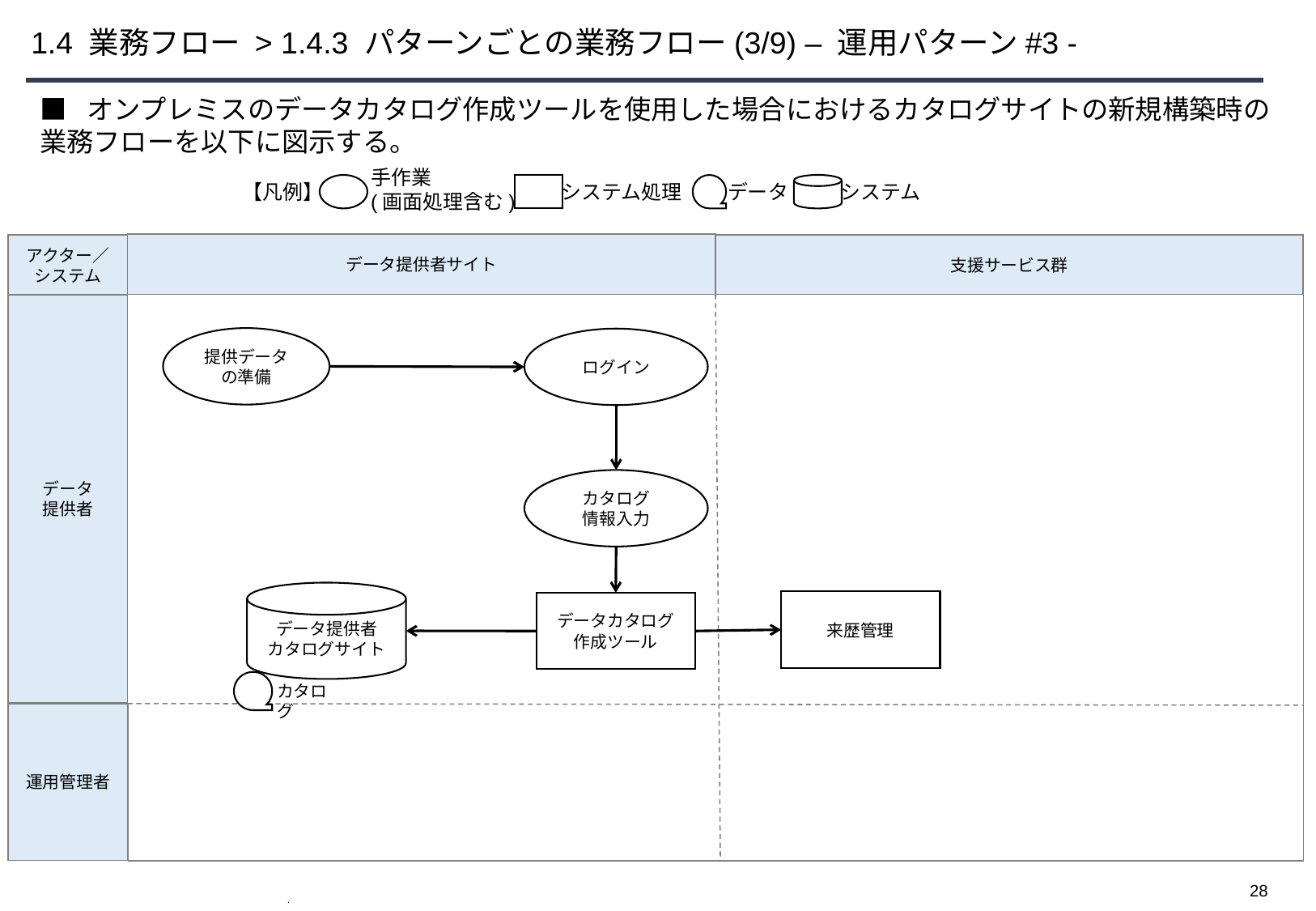

# 1.4 業務フロー > 1.4.3 パターンごとの業務フロー(3/9) – 運用パターン#3 -
■ オンプレミスのデータカタログ作成ツールを使用した場合におけるカタログサイトの新規構築時の業務フローを以下に図示する。
手作業
(画面処理含む)
【凡例】
システム処理
データ
システム

データ提供者サイト
アクター／
システム
支援サービス群
データ
提供者
提供データの準備
ログイン
カタログ
情報入力
データ提供者
カタログサイト
来歴管理
データカタログ
作成ツール

カタログ
運用管理者